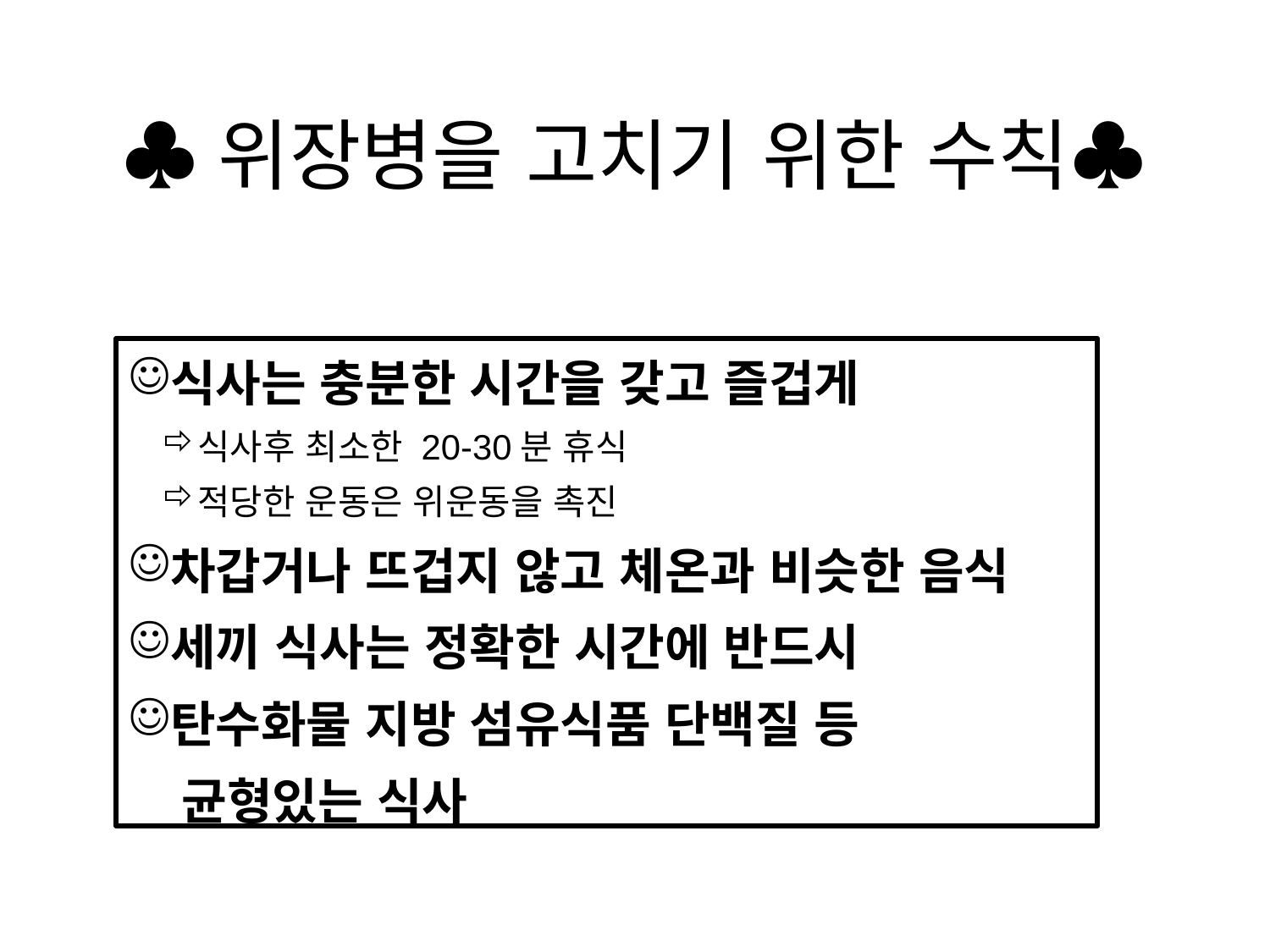

# ♣위장병을 고치기 위한 수칙♣
식사는 충분한 시간을 갖고 즐겁게
식사후 최소한 20-30분 휴식
적당한 운동은 위운동을 촉진
차갑거나 뜨겁지 않고 체온과 비슷한 음식
세끼 식사는 정확한 시간에 반드시
탄수화물 지방 섬유식품 단백질 등
   균형있는 식사